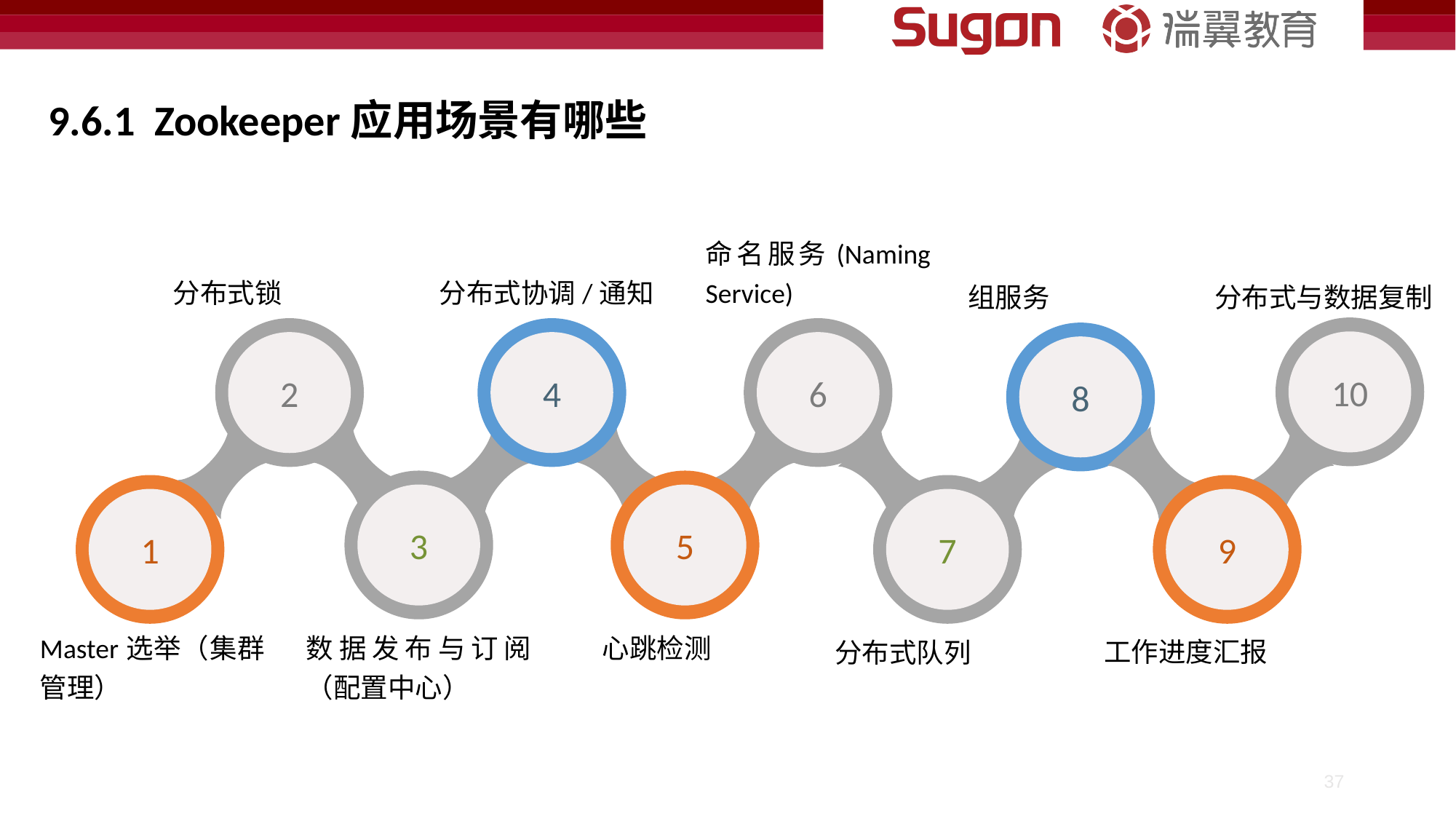

9.6.1  Zookeeper应用场景有哪些
分布式锁
分布式协调/通知
命名服务(Naming Service)
组服务
分布式与数据复制

10

2

4

6

8

3

5

1

7

9
心跳检测
Master选举（集群管理）

数据发布与订阅（配置中心）
工作进度汇报
分布式队列
37